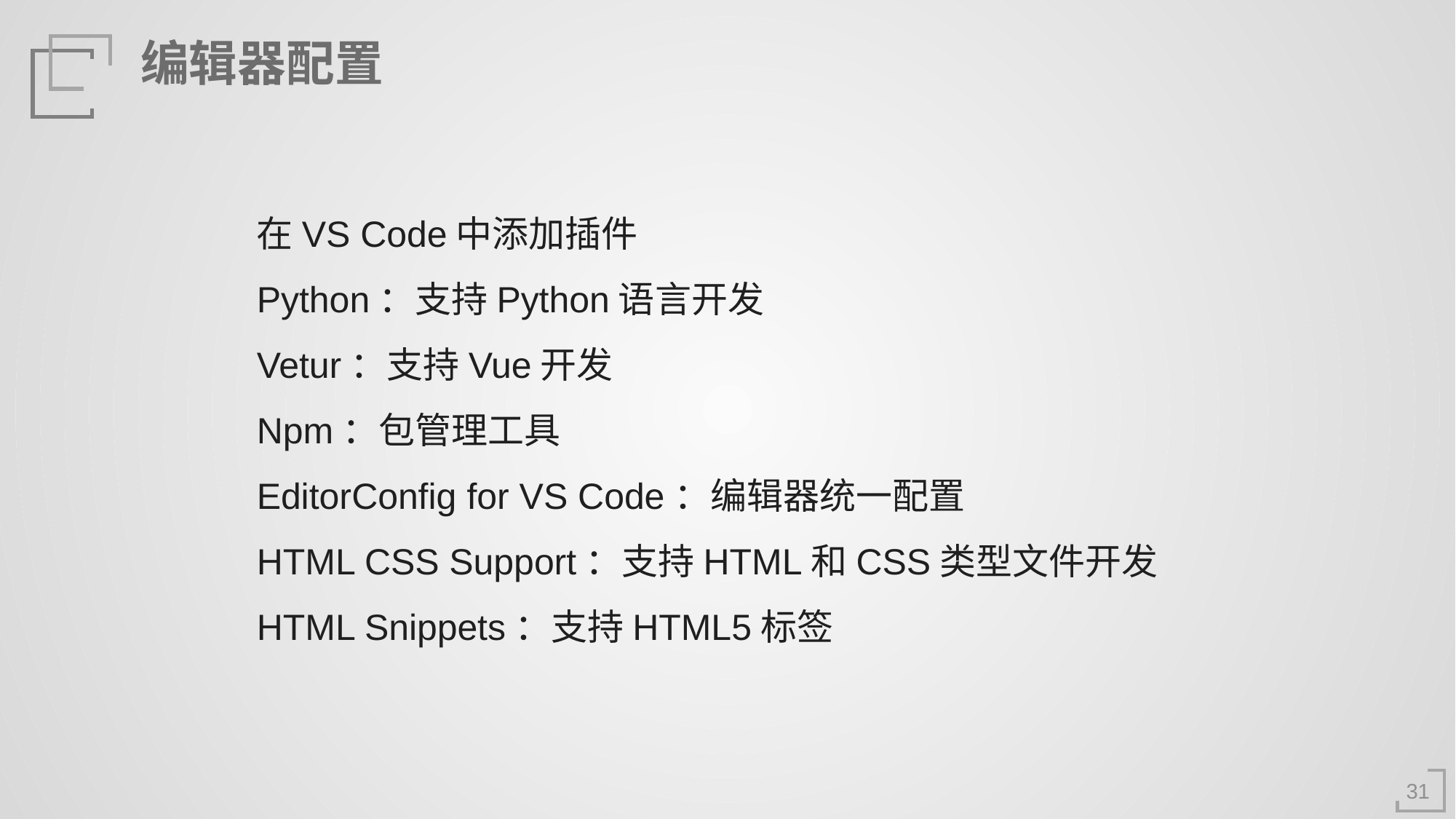

编辑器配置
在VS Code中添加插件
Python：支持Python语言开发
Vetur：支持Vue开发
Npm：包管理工具
EditorConfig for VS Code：编辑器统一配置
HTML CSS Support：支持HTML和CSS类型文件开发
HTML Snippets：支持HTML5标签